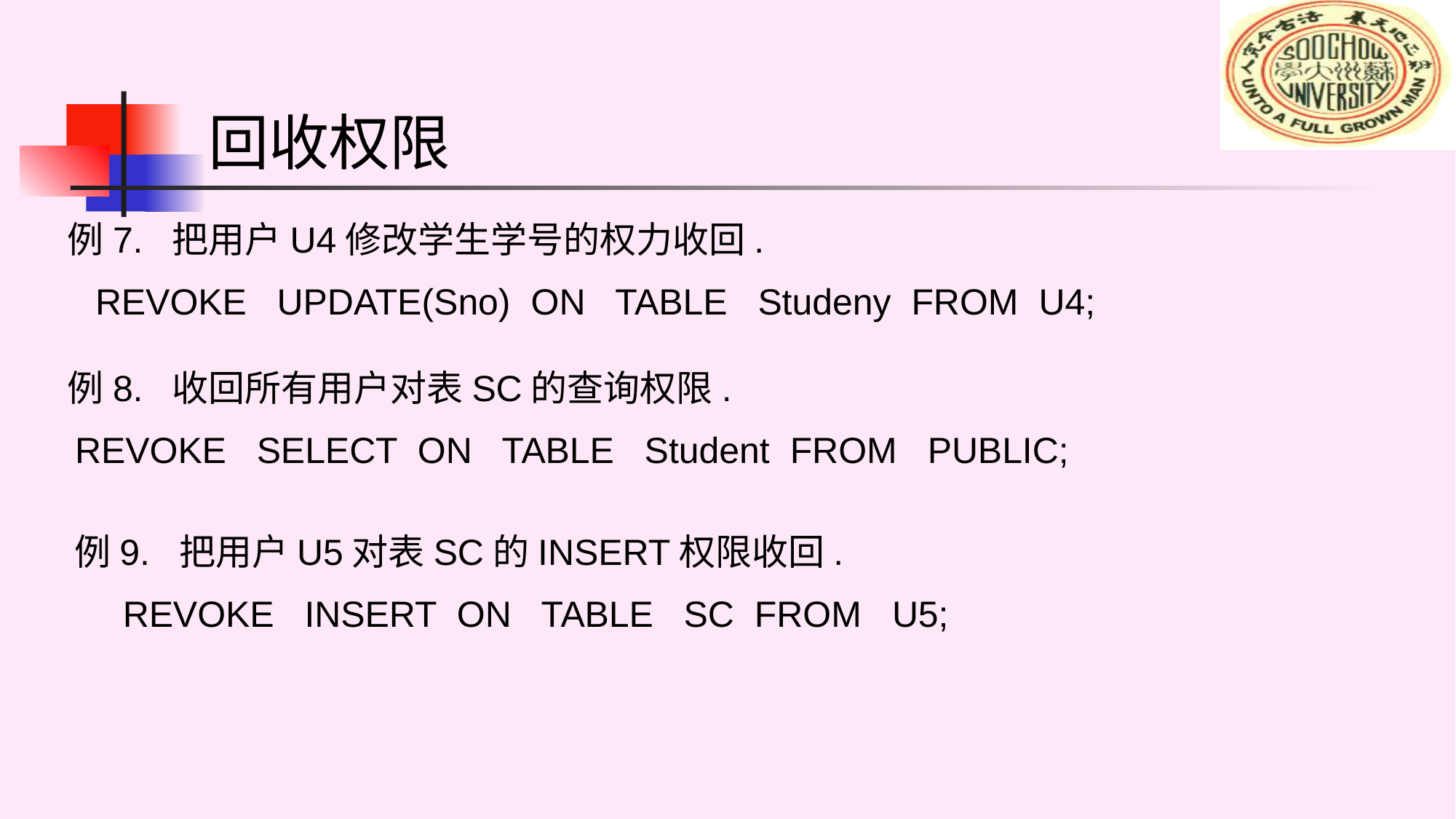

回收权限

   例7.  把用户U4修改学生学号的权力收回.
      REVOKE   UPDATE(Sno)  ON   TABLE   Studeny  FROM  U4;
   例8.  收回所有用户对表SC的查询权限.
    REVOKE   SELECT  ON   TABLE   Student  FROM   PUBLIC;
   例9.  把用户U5对表SC的INSERT权限收回.
        REVOKE   INSERT  ON   TABLE   SC  FROM   U5;